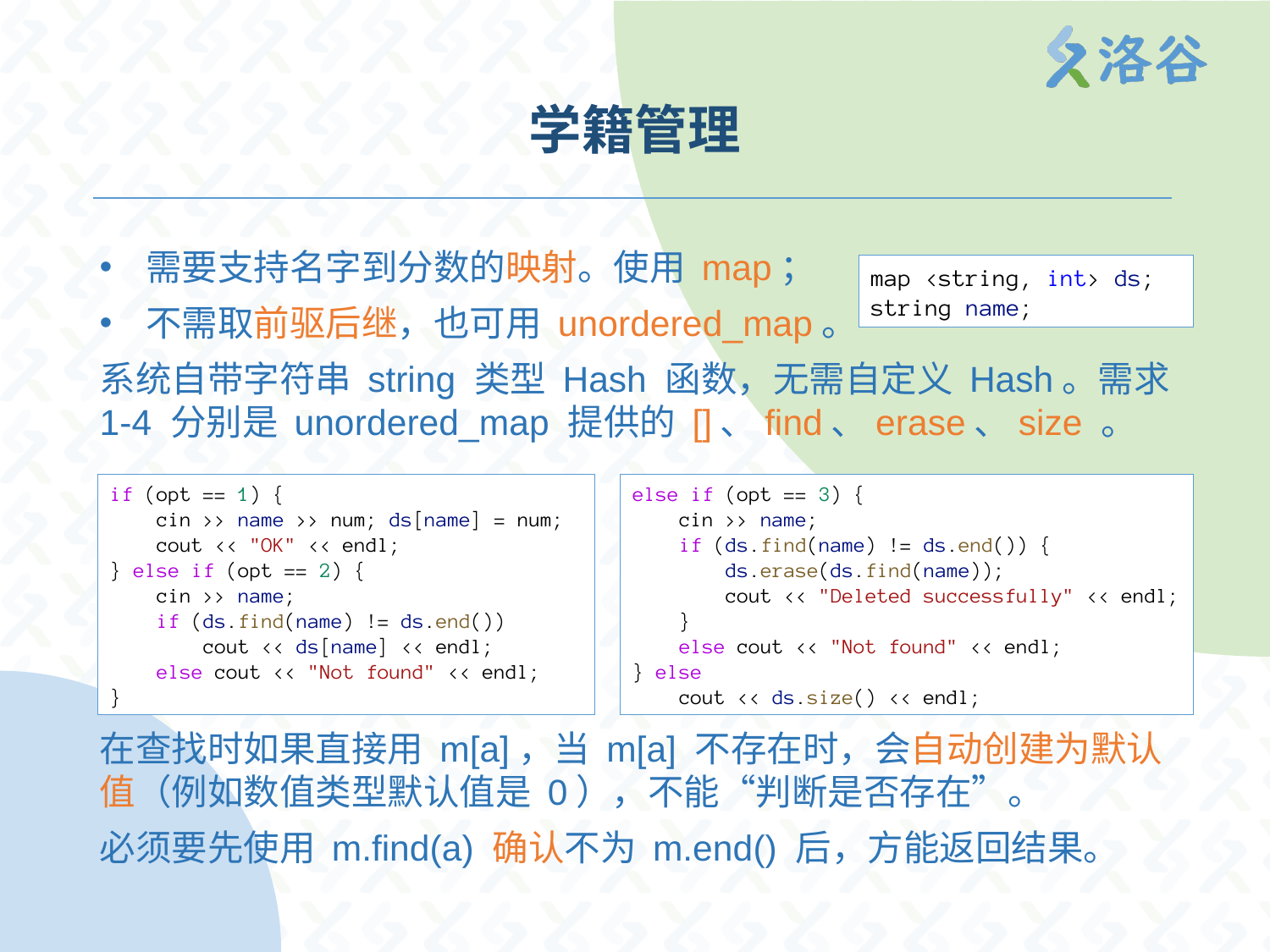

# 学籍管理
需要支持名字到分数的映射。使用 map；
不需取前驱后继，也可用 unordered_map。
系统自带字符串 string 类型 Hash 函数，无需自定义 Hash。需求 1-4 分别是 unordered_map 提供的 []、find、erase、size 。

在查找时如果直接用 m[a]，当 m[a] 不存在时，会自动创建为默认值（例如数值类型默认值是 0），不能“判断是否存在”。
必须要先使用 m.find(a) 确认不为 m.end() 后，方能返回结果。
map <string, int> ds;
string name;
if (opt == 1) {
    cin >> name >> num; ds[name] = num;
    cout << "OK" << endl;
} else if (opt == 2) {
    cin >> name;
    if (ds.find(name) != ds.end())
        cout << ds[name] << endl;
    else cout << "Not found" << endl;
}
else if (opt == 3) {
    cin >> name;
    if (ds.find(name) != ds.end()) {
        ds.erase(ds.find(name));
        cout << "Deleted successfully" << endl;
    }
    else cout << "Not found" << endl;
} else
    cout << ds.size() << endl;